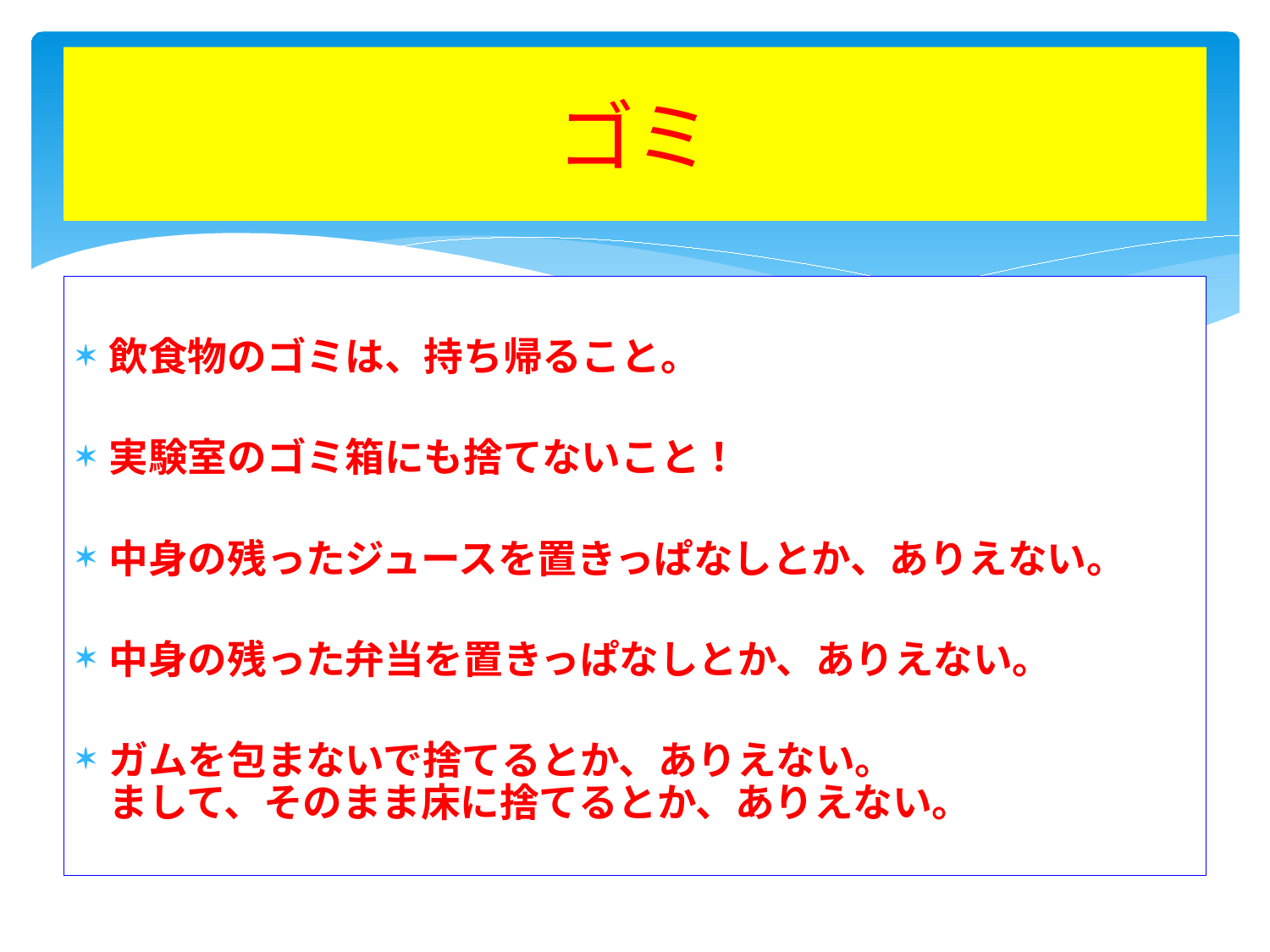

# ゴミ

飲食物のゴミは、持ち帰ること。

実験室のゴミ箱にも捨てないこと！

中身の残ったジュースを置きっぱなしとか、ありえない。

中身の残った弁当を置きっぱなしとか、ありえない。

ガムを包まないで捨てるとか、ありえない。
まして、そのまま床に捨てるとか、ありえない。